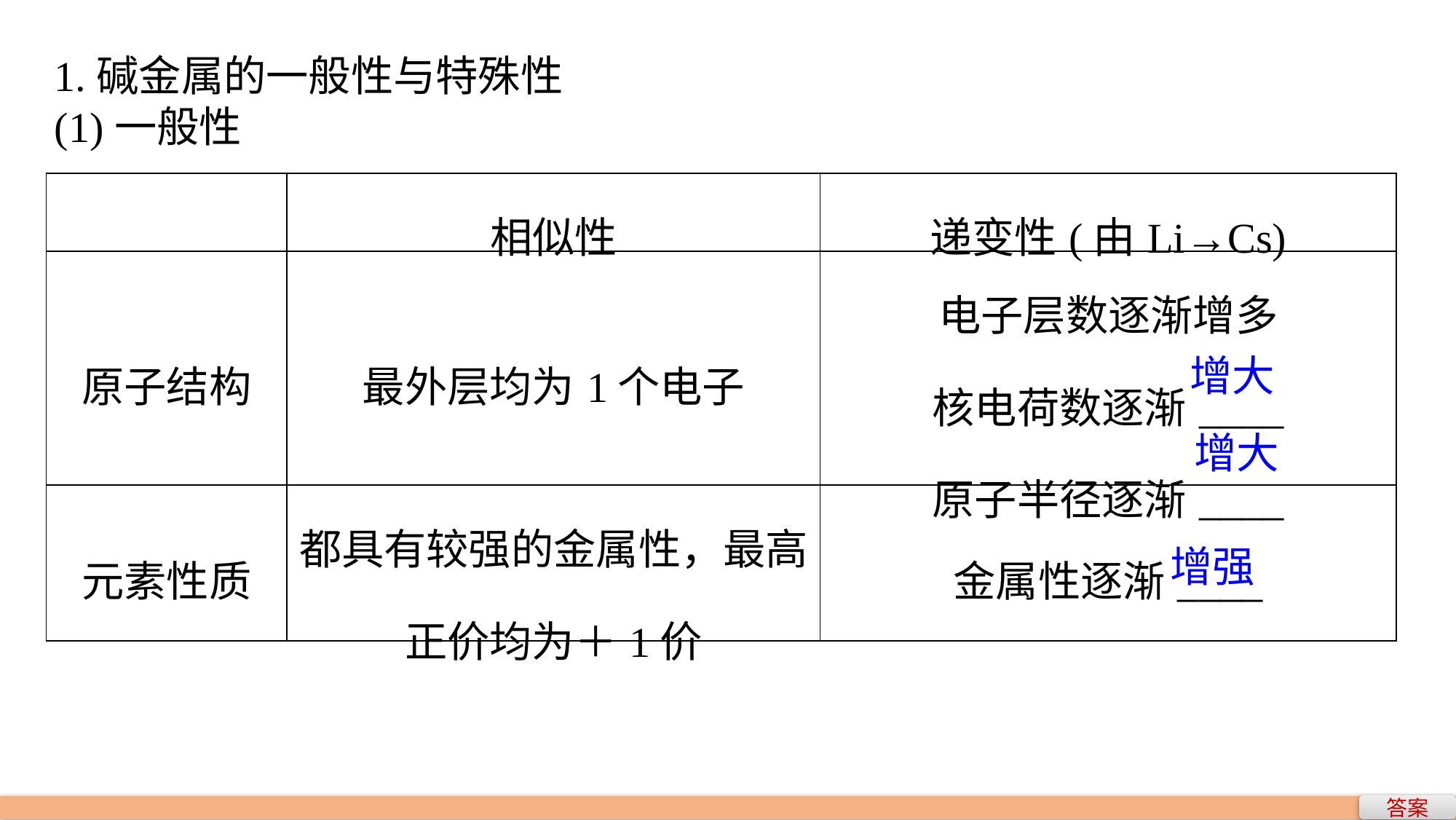

1.碱金属的一般性与特殊性
(1)一般性
|  | 相似性 | 递变性(由Li→Cs) |
| --- | --- | --- |
| 原子结构 | 最外层均为1个电子 | 电子层数逐渐增多 核电荷数逐渐\_\_\_\_ 原子半径逐渐\_\_\_\_ |
| 元素性质 | 都具有较强的金属性，最高正价均为＋1价 | 金属性逐渐\_\_\_\_ |
增大
增大
增强
答案